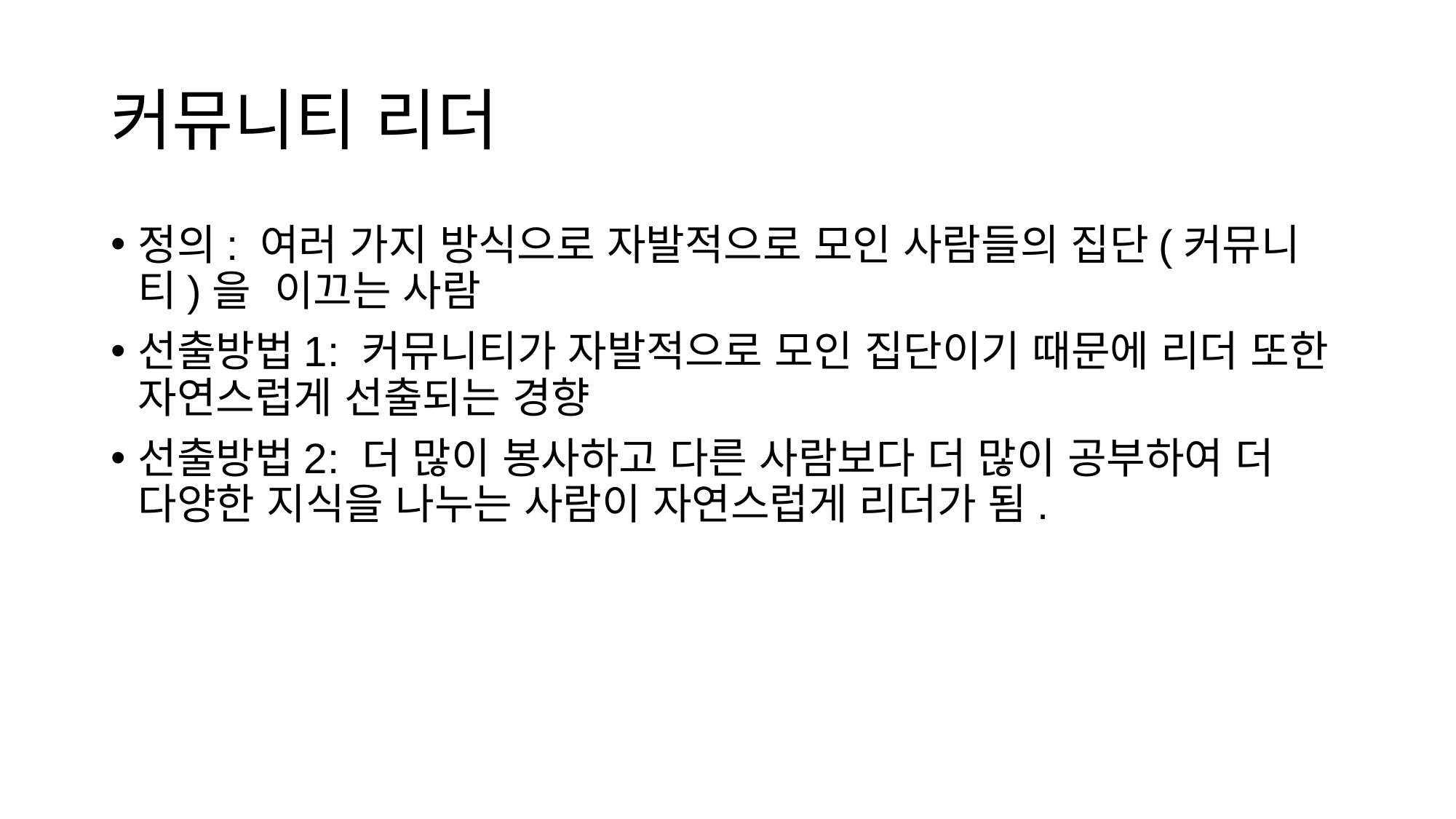

# 커뮤니티 리더
정의: 여러 가지 방식으로 자발적으로 모인 사람들의 집단(커뮤니티)을  이끄는 사람
선출방법1: 커뮤니티가 자발적으로 모인 집단이기 때문에 리더 또한 자연스럽게 선출되는 경향
선출방법2: 더 많이 봉사하고 다른 사람보다 더 많이 공부하여 더 다양한 지식을 나누는 사람이 자연스럽게 리더가 됨.